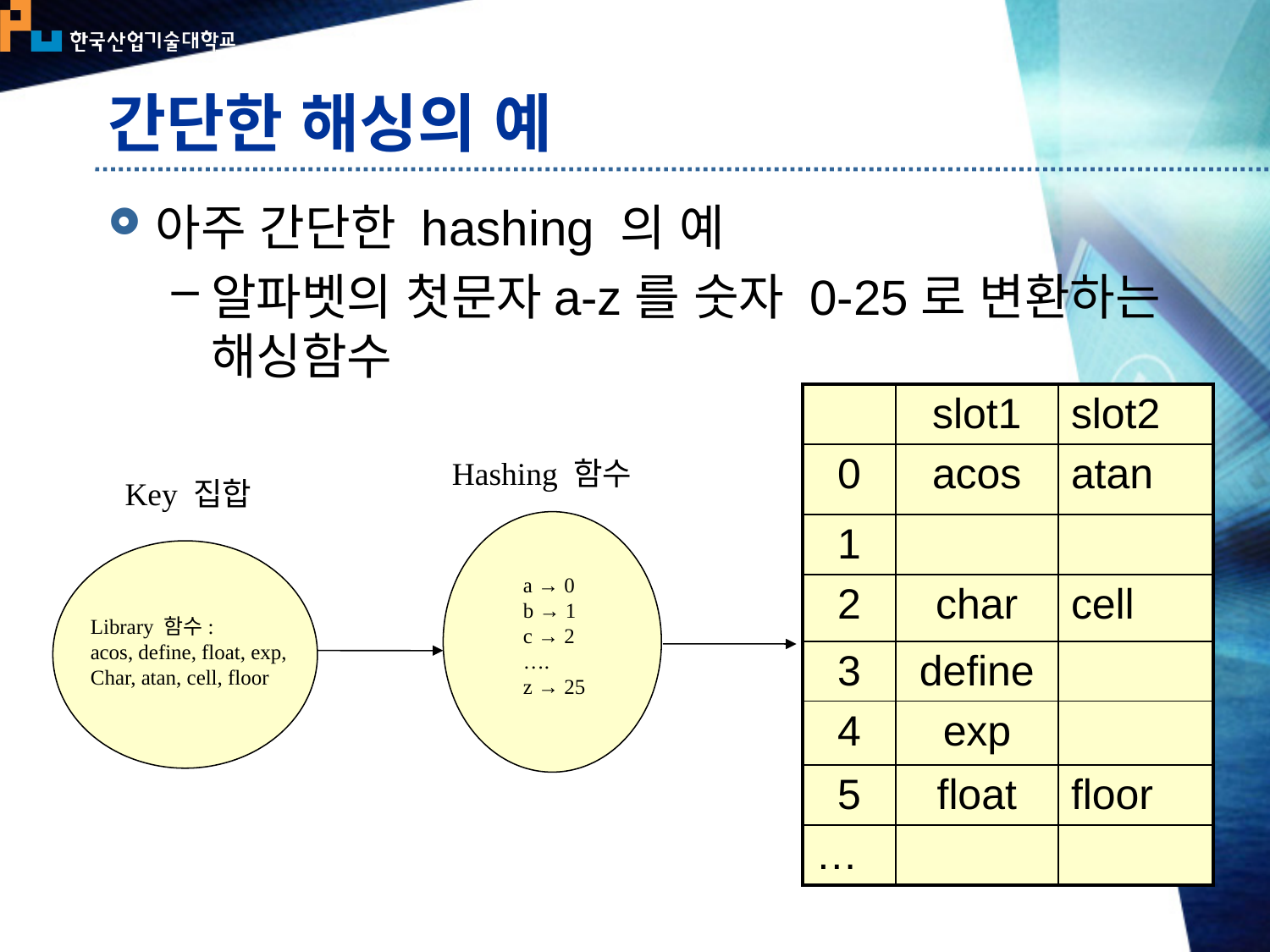

# 간단한 해싱의 예
아주 간단한 hashing 의 예
알파벳의 첫문자a-z를 숫자 0-25로 변환하는 해싱함수
|  | slot1 | slot2 |
| --- | --- | --- |
| 0 | acos | atan |
| 1 |  |  |
| 2 | char | cell |
| 3 | define |  |
| 4 | exp |  |
| 5 | float | floor |
| … |  |  |
Hashing 함수
Key 집합

a → 0
b → 1
c → 2
….
z → 25
Library 함수:
acos, define, float, exp,
Char, atan, cell, floor